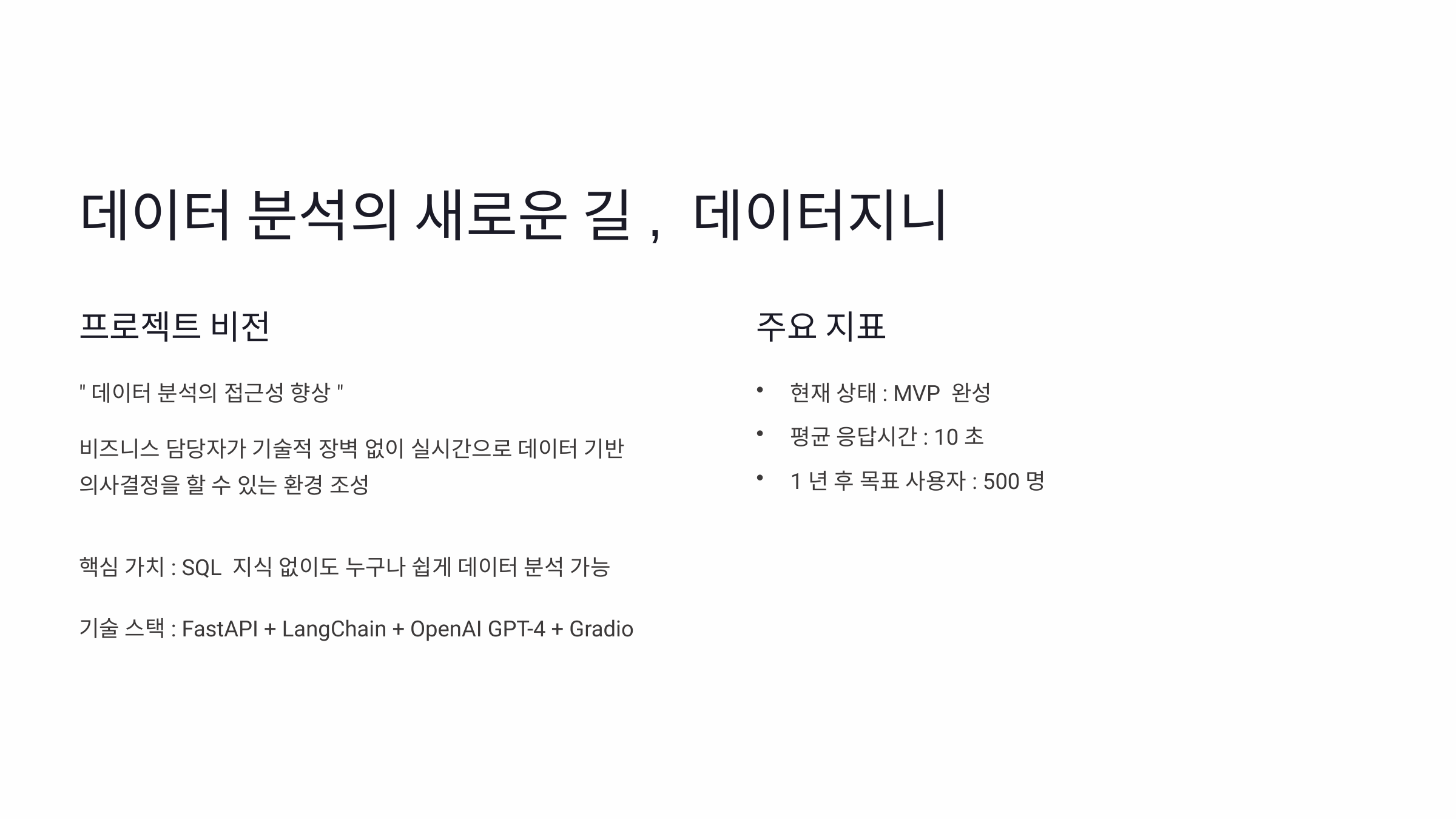

데이터 분석의 새로운 길, 데이터지니
프로젝트 비전
주요 지표
"데이터 분석의 접근성 향상"
현재 상태: MVP 완성
평균 응답시간: 10초
비즈니스 담당자가 기술적 장벽 없이 실시간으로 데이터 기반 의사결정을 할 수 있는 환경 조성
1년 후 목표 사용자: 500명
핵심 가치: SQL 지식 없이도 누구나 쉽게 데이터 분석 가능
기술 스택: FastAPI + LangChain + OpenAI GPT-4 + Gradio